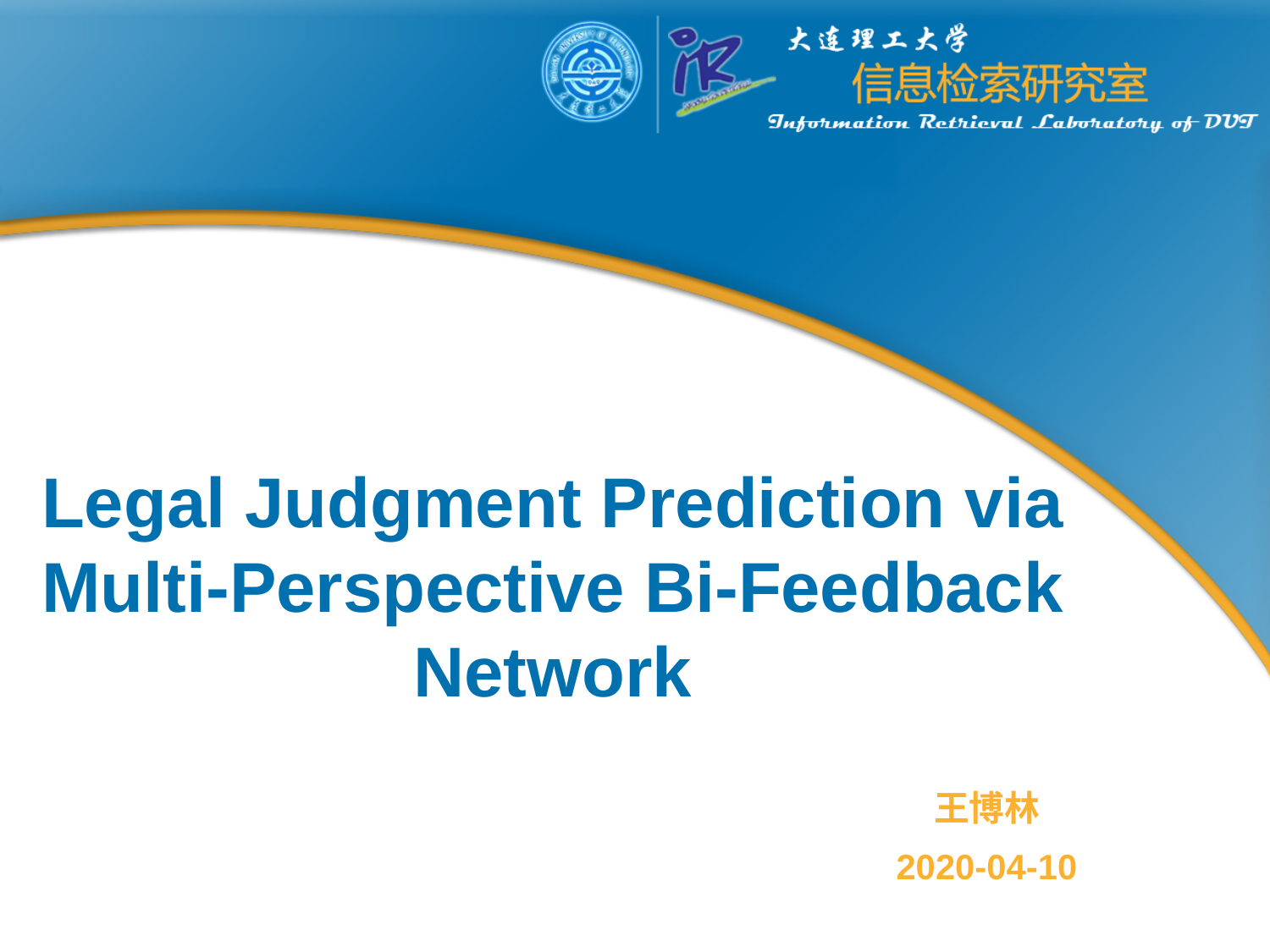

# Legal Judgment Prediction via Multi-Perspective Bi-Feedback Network
王博林
2020-04-10